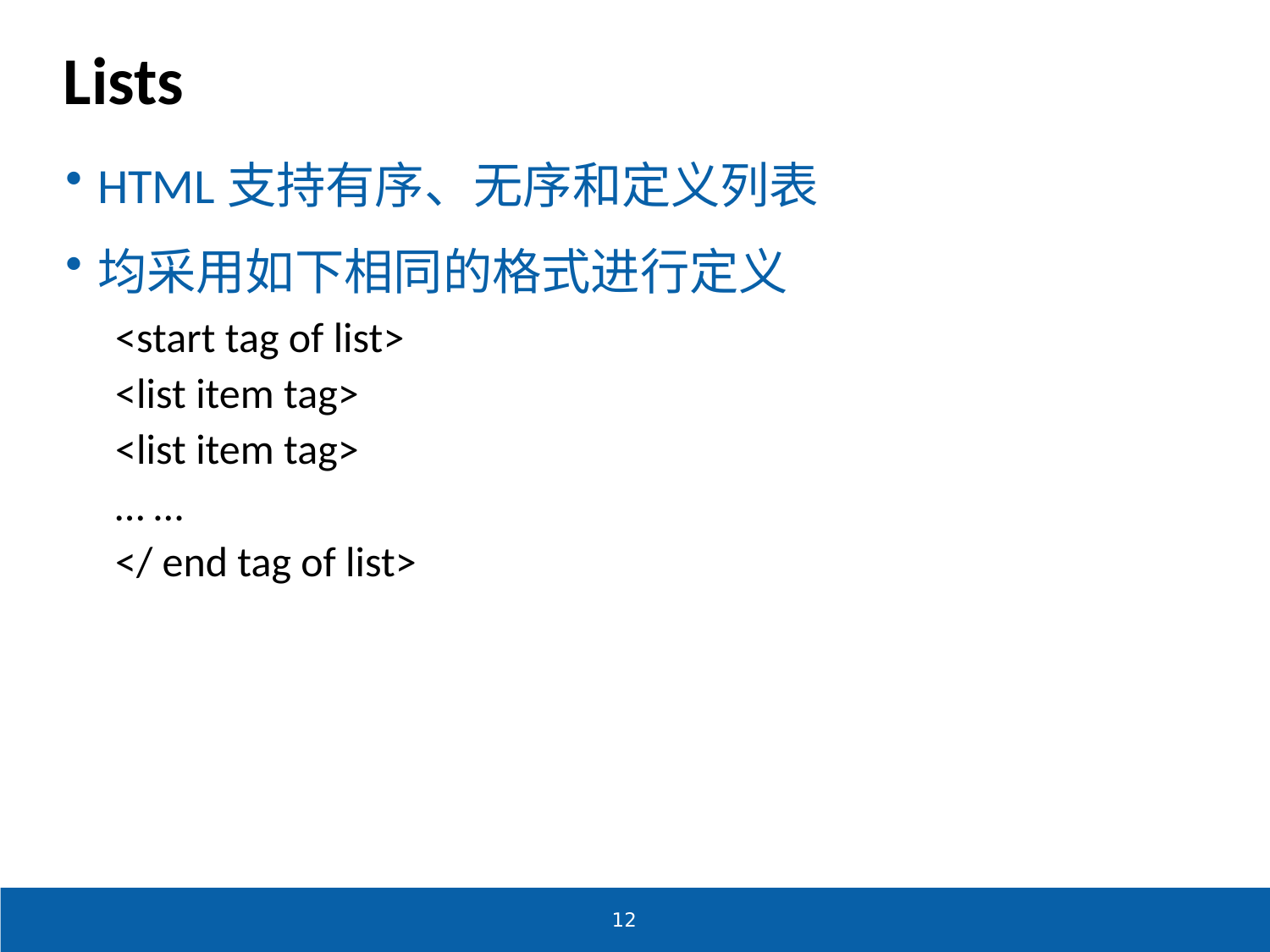

# Lists
HTML支持有序、无序和定义列表
均采用如下相同的格式进行定义
<start tag of list>
<list item tag>
<list item tag>
… …
</ end tag of list>
12